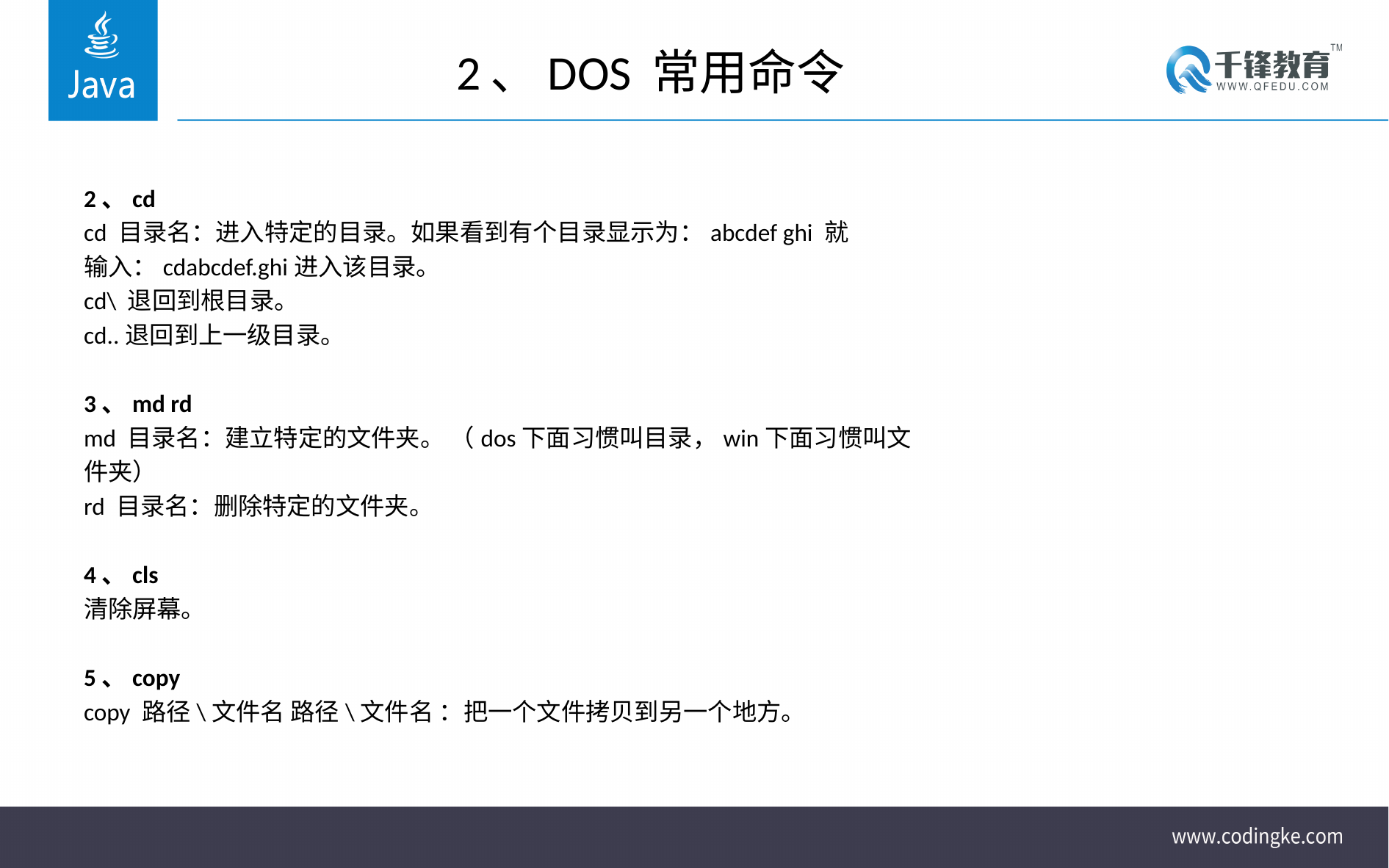

# 2、DOS 常用命令
2、cd
cd 目录名：进入特定的目录。如果看到有个目录显示为：abcdef ghi 就
输入：cdabcdef.ghi进入该目录。
cd\ 退回到根目录。
cd..退回到上一级目录。

3、md rd
md 目录名：建立特定的文件夹。 （dos下面习惯叫目录，win下面习惯叫文
件夹）
rd 目录名：删除特定的文件夹。

4、cls
清除屏幕。

5、copy
copy 路径\文件名 路径\文件名 ：把一个文件拷贝到另一个地方。